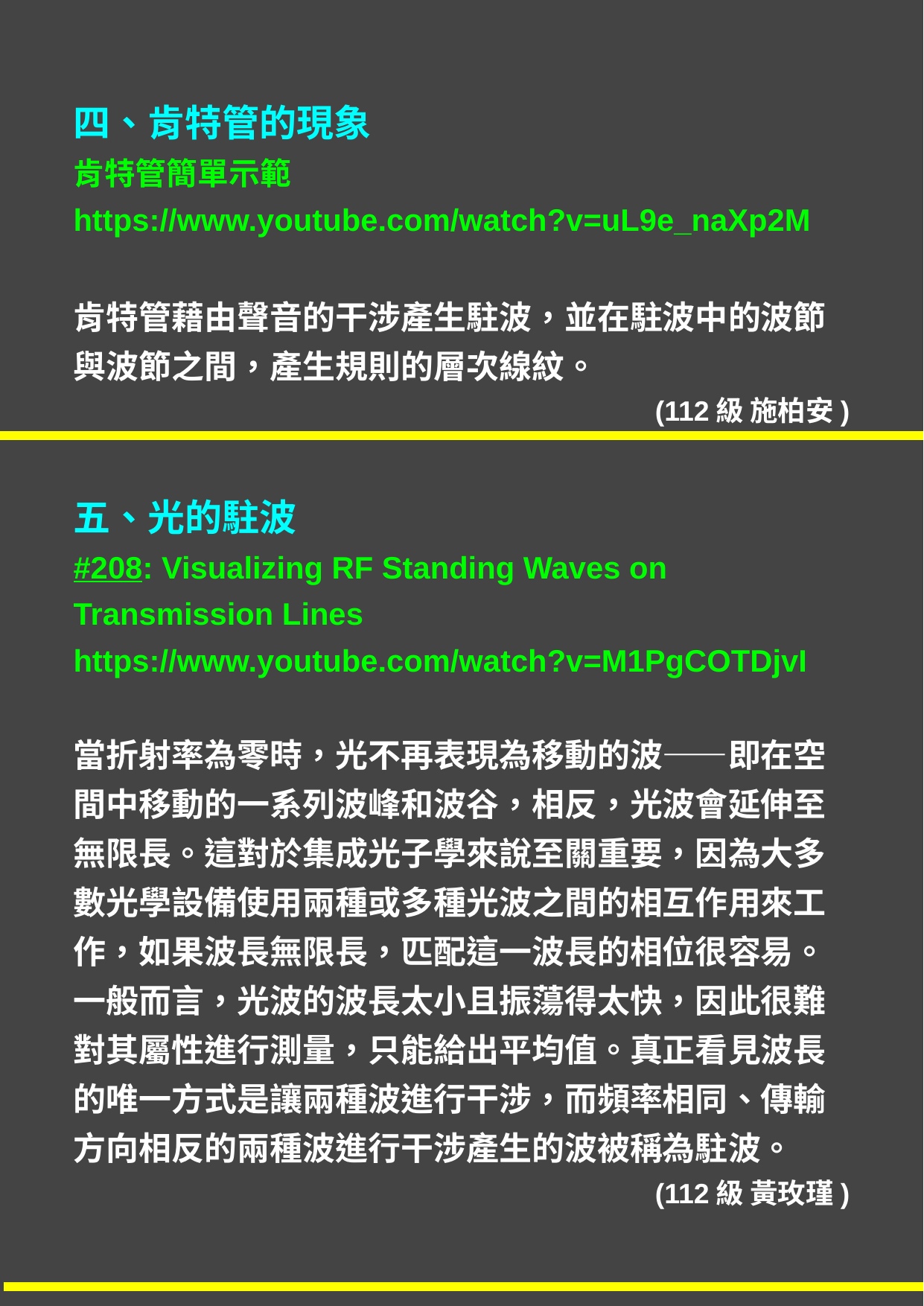

四、肯特管的現象
肯特管簡單示範
https://www.youtube.com/watch?v=uL9e_naXp2M

肯特管藉由聲音的干涉產生駐波，並在駐波中的波節與波節之間，產生規則的層次線紋。
(112級 施柏安)

五、光的駐波
#208​: Visualizing RF Standing Waves on Transmission Lines
https://www.youtube.com/watch?v=M1PgCOTDjvI
當折射率為零時，光不再表現為移動的波——即在空間中移動的一系列波峰和波谷，相反，光波會延伸至無限長。這對於集成光子學來說至關重要，因為大多數光學設備使用兩種或多種光波之間的相互作用來工作，如果波長無限長，匹配這一波長的相位很容易。一般而言，光波的波長太小且振蕩得太快，因此很難對其屬性進行測量，只能給出平均值。真正看見波長的唯一方式是讓兩種波進行干涉，而頻率相同、傳輸方向相反的兩種波進行干涉產生的波被稱為駐波。
(112級 黃玫瑾)